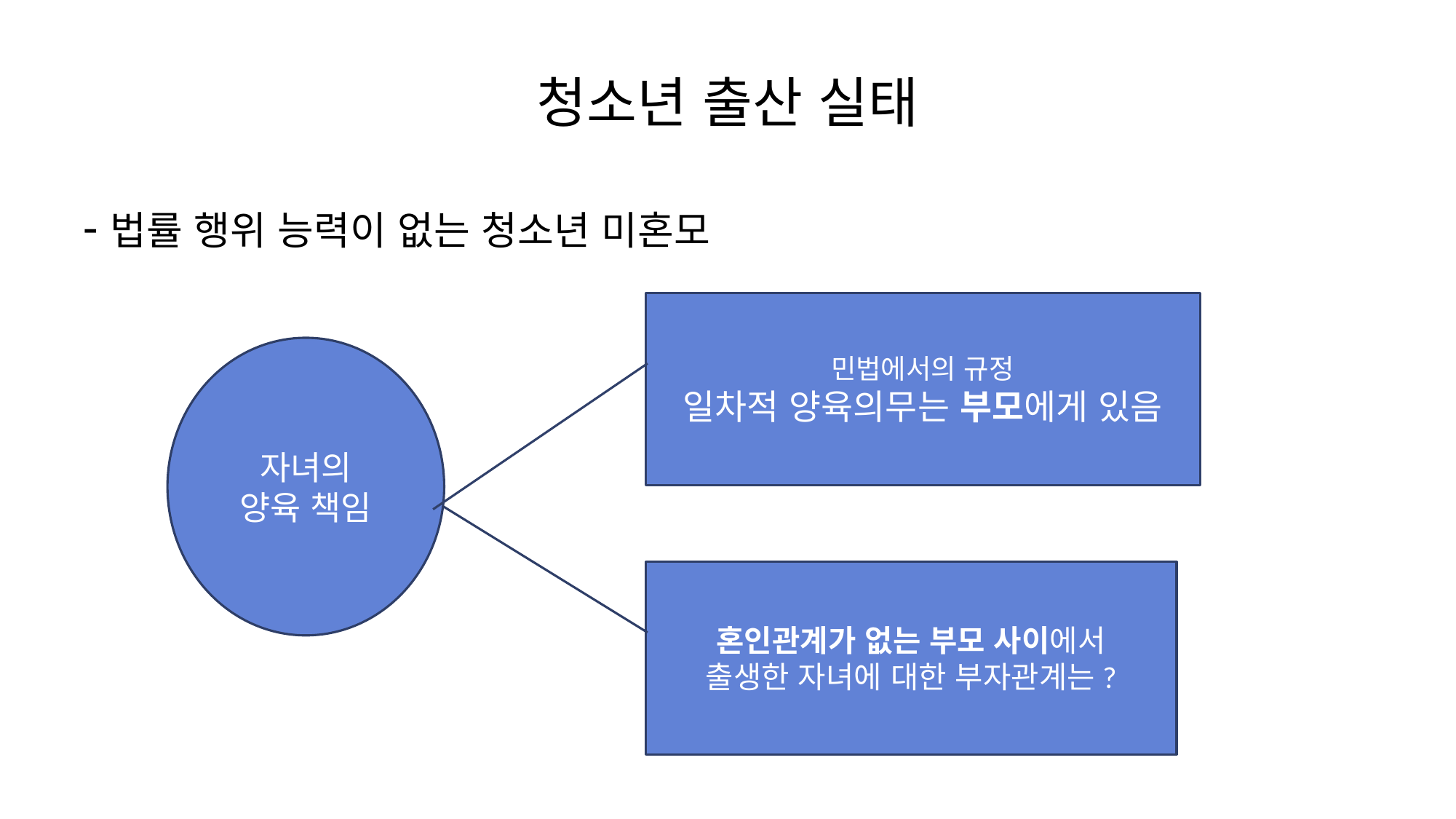

# 청소년 출산 실태
-법률 행위 능력이 없는 청소년 미혼모

민법에서의 규정
일차적 양육의무는 부모에게 있음
자녀의
양육 책임
혼인관계가 없는 부모 사이에서
출생한 자녀에 대한 부자관계는?